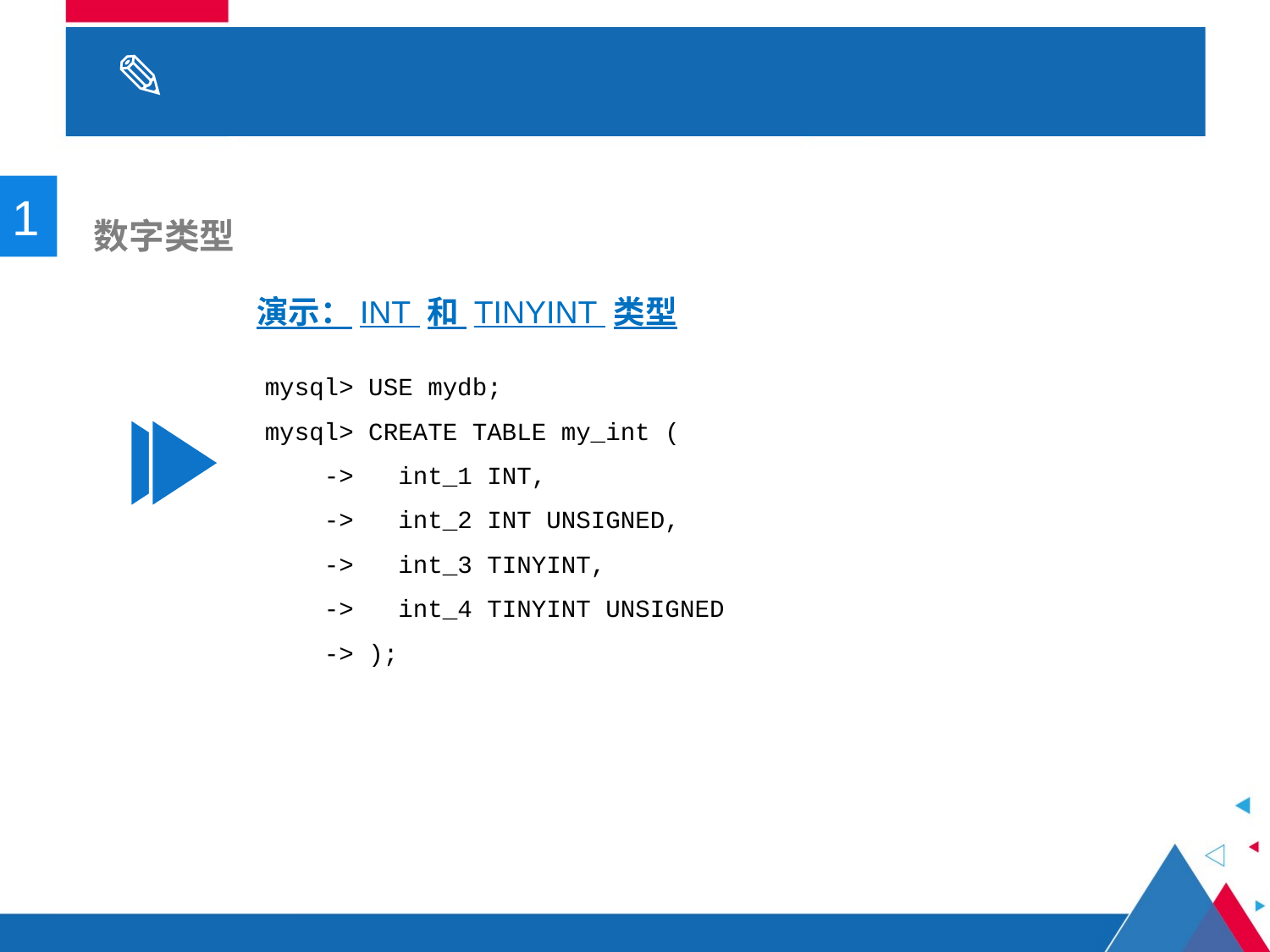

# 3.1 数据类型

1
  数字类型
演示：INT 和 TINYINT 类型
mysql> USE mydb;
mysql> CREATE TABLE my_int (
    ->   int_1 INT,
    ->   int_2 INT UNSIGNED,
    ->   int_3 TINYINT,
    ->   int_4 TINYINT UNSIGNED
    -> );